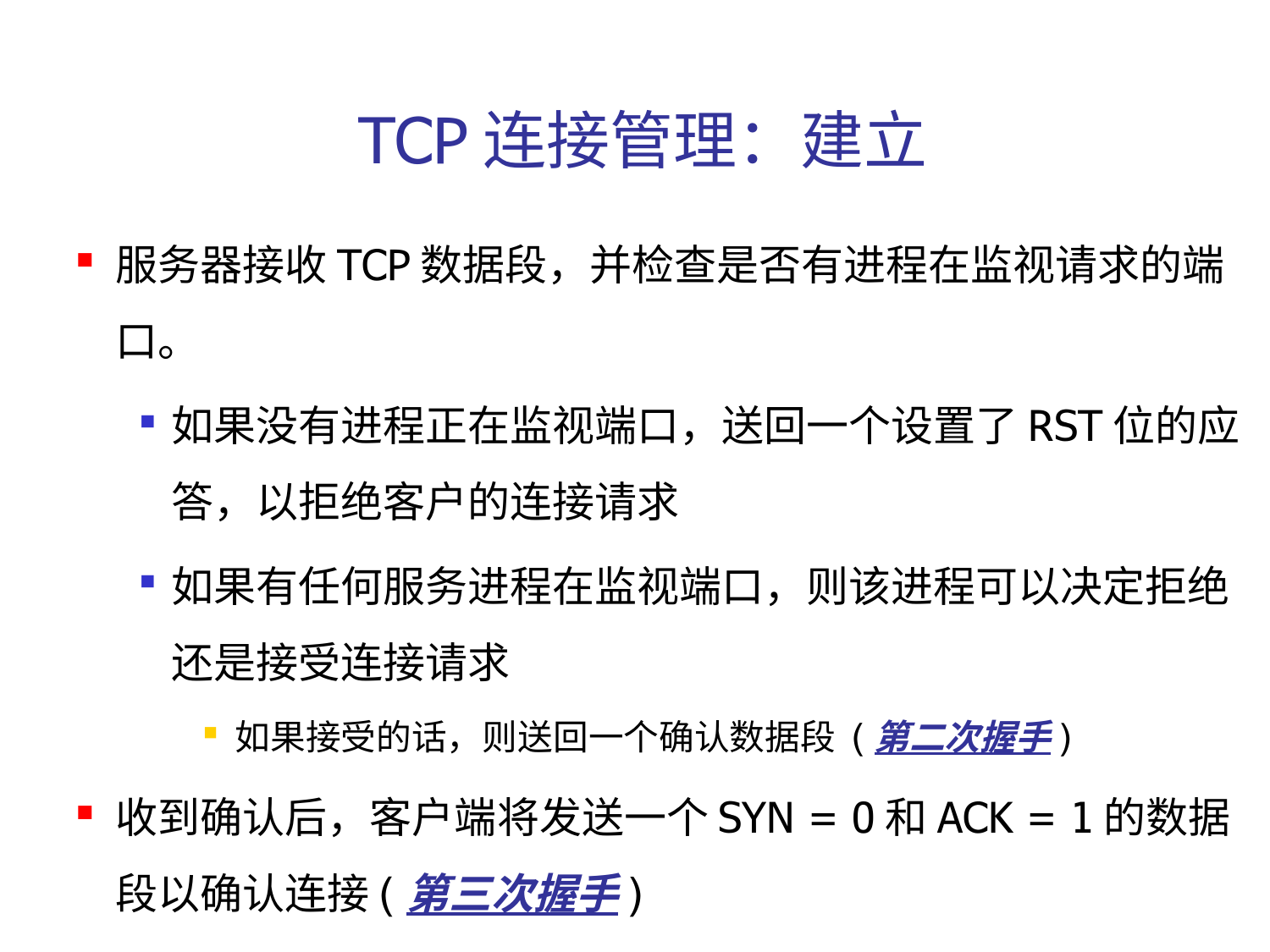

# TCP连接管理：建立
服务器接收TCP数据段，并检查是否有进程在监视请求的端口。
如果没有进程正在监视端口，送回一个设置了RST位的应答，以拒绝客户的连接请求
如果有任何服务进程在监视端口，则该进程可以决定拒绝还是接受连接请求
如果接受的话，则送回一个确认数据段 (第二次握手)
收到确认后，客户端将发送一个SYN = 0和ACK = 1的数据段以确认连接(第三次握手)